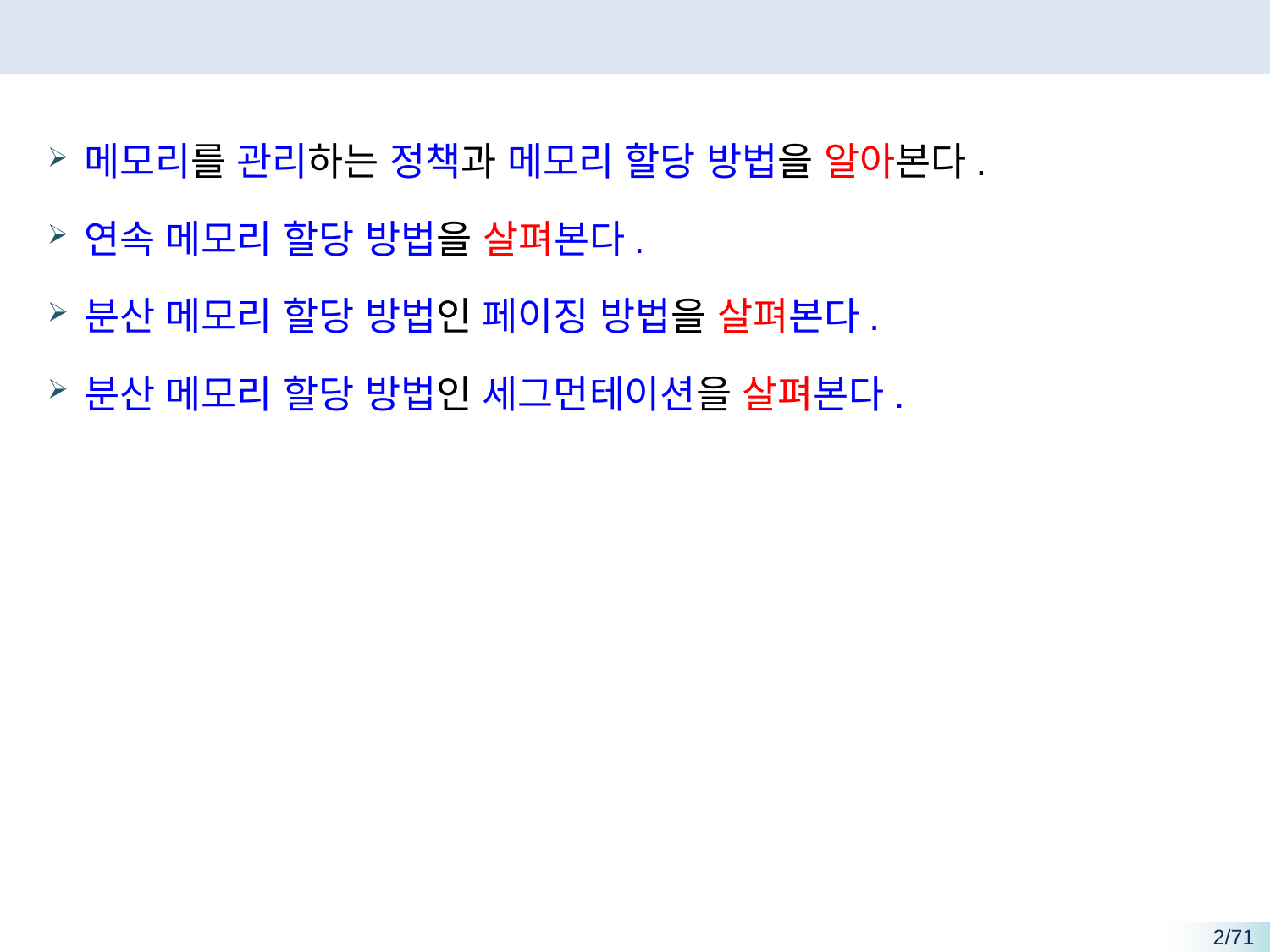

#
메모리를 관리하는 정책과 메모리 할당 방법을 알아본다.
연속 메모리 할당 방법을 살펴본다.
분산 메모리 할당 방법인 페이징 방법을 살펴본다.
분산 메모리 할당 방법인 세그먼테이션을 살펴본다.